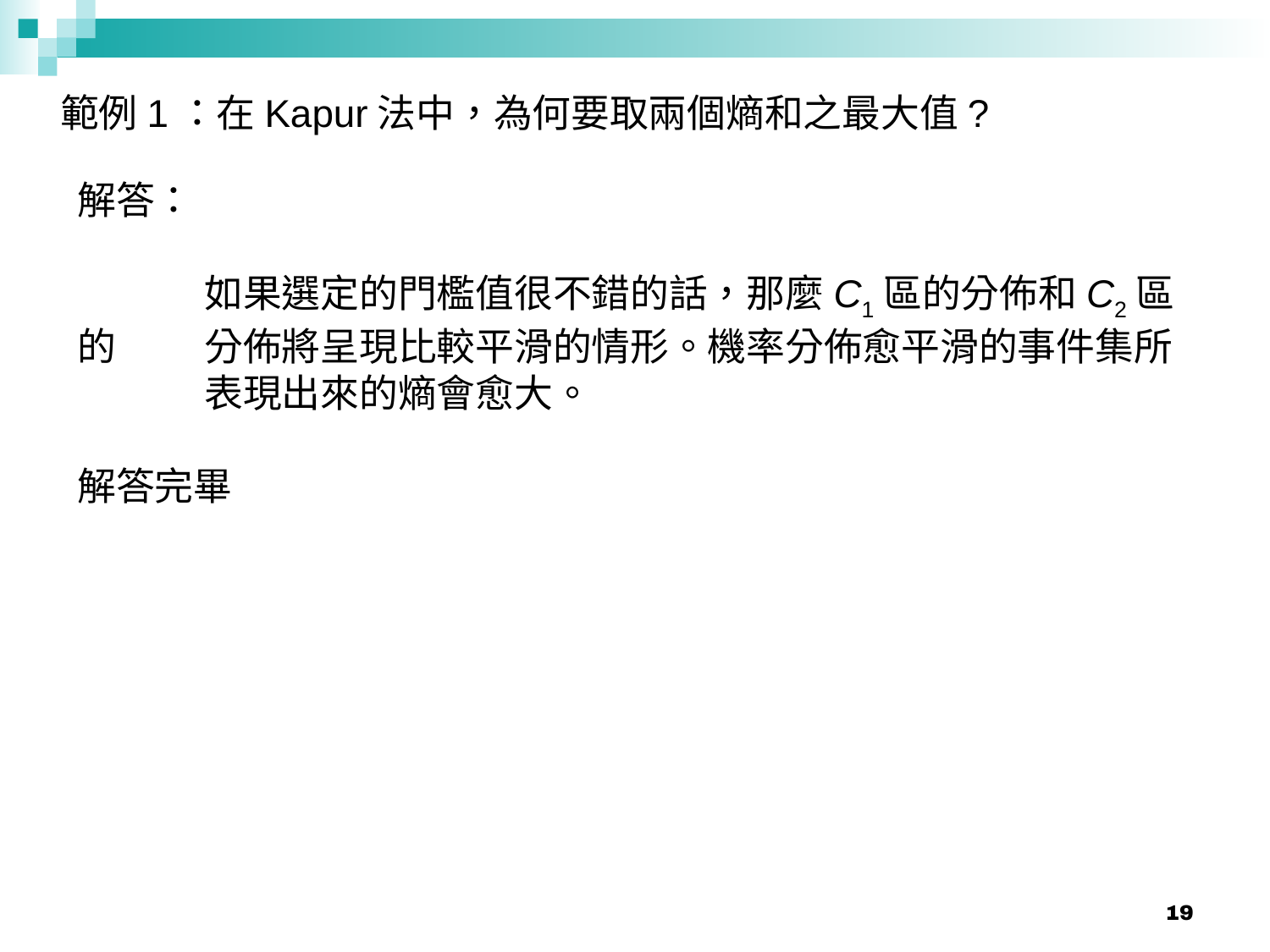

範例1：在Kapur法中，為何要取兩個熵和之最大值?
解答：

	如果選定的門檻值很不錯的話，那麼C1區的分佈和C2區的	分佈將呈現比較平滑的情形。機率分佈愈平滑的事件集所	表現出來的熵會愈大。

解答完畢
19